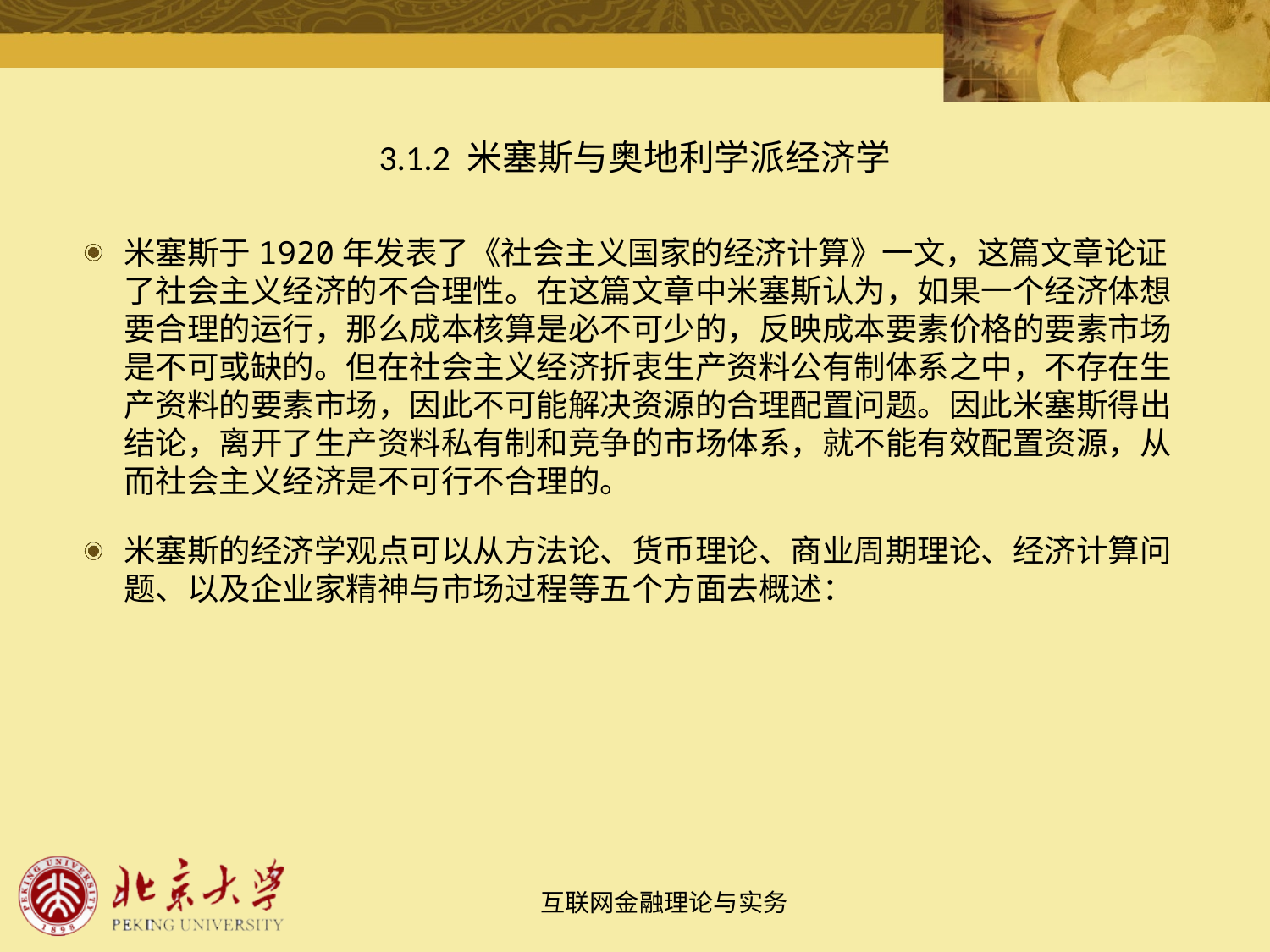

# 3.1.2 米塞斯与奥地利学派经济学
米塞斯于1920年发表了《社会主义国家的经济计算》一文，这篇文章论证了社会主义经济的不合理性。在这篇文章中米塞斯认为，如果一个经济体想要合理的运行，那么成本核算是必不可少的，反映成本要素价格的要素市场是不可或缺的。但在社会主义经济折衷生产资料公有制体系之中，不存在生产资料的要素市场，因此不可能解决资源的合理配置问题。因此米塞斯得出结论，离开了生产资料私有制和竞争的市场体系，就不能有效配置资源，从而社会主义经济是不可行不合理的。
米塞斯的经济学观点可以从方法论、货币理论、商业周期理论、经济计算问题、以及企业家精神与市场过程等五个方面去概述：